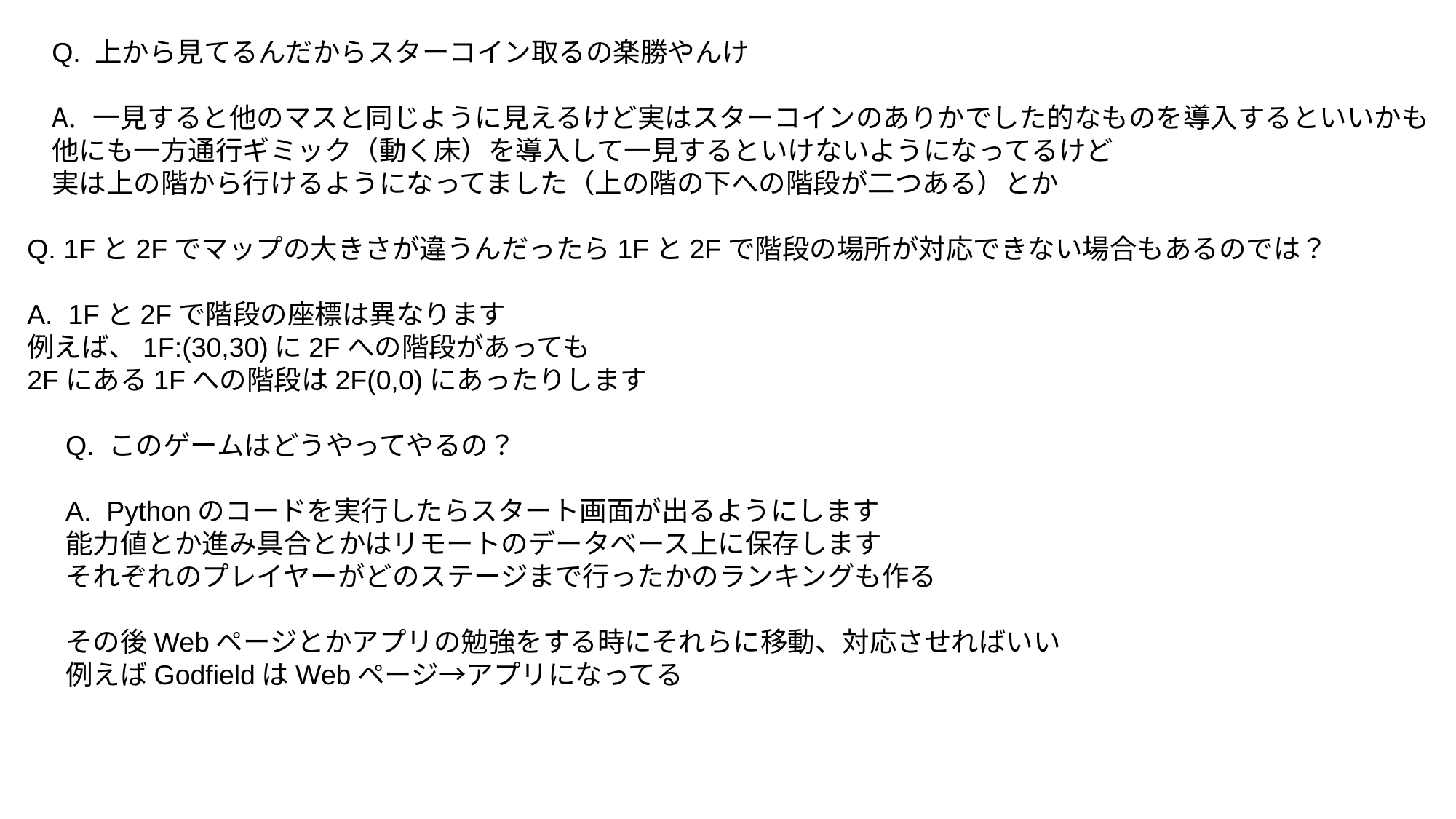

Q. 上から見てるんだからスターコイン取るの楽勝やんけ

一見すると他のマスと同じように見えるけど実はスターコインのありかでした的なものを導入するといいかも
他にも一方通行ギミック（動く床）を導入して一見するといけないようになってるけど
実は上の階から行けるようになってました（上の階の下への階段が二つある）とか
Q. 1Fと2Fでマップの大きさが違うんだったら1Fと2Fで階段の場所が対応できない場合もあるのでは？

1Fと2Fで階段の座標は異なります
例えば、1F:(30,30)に2Fへの階段があっても
2Fにある1Fへの階段は2F(0,0)にあったりします
Q. このゲームはどうやってやるの？

Pythonのコードを実行したらスタート画面が出るようにします
能力値とか進み具合とかはリモートのデータベース上に保存します
それぞれのプレイヤーがどのステージまで行ったかのランキングも作る

その後Webページとかアプリの勉強をする時にそれらに移動、対応させればいい
例えばGodfieldはWebページ→アプリになってる